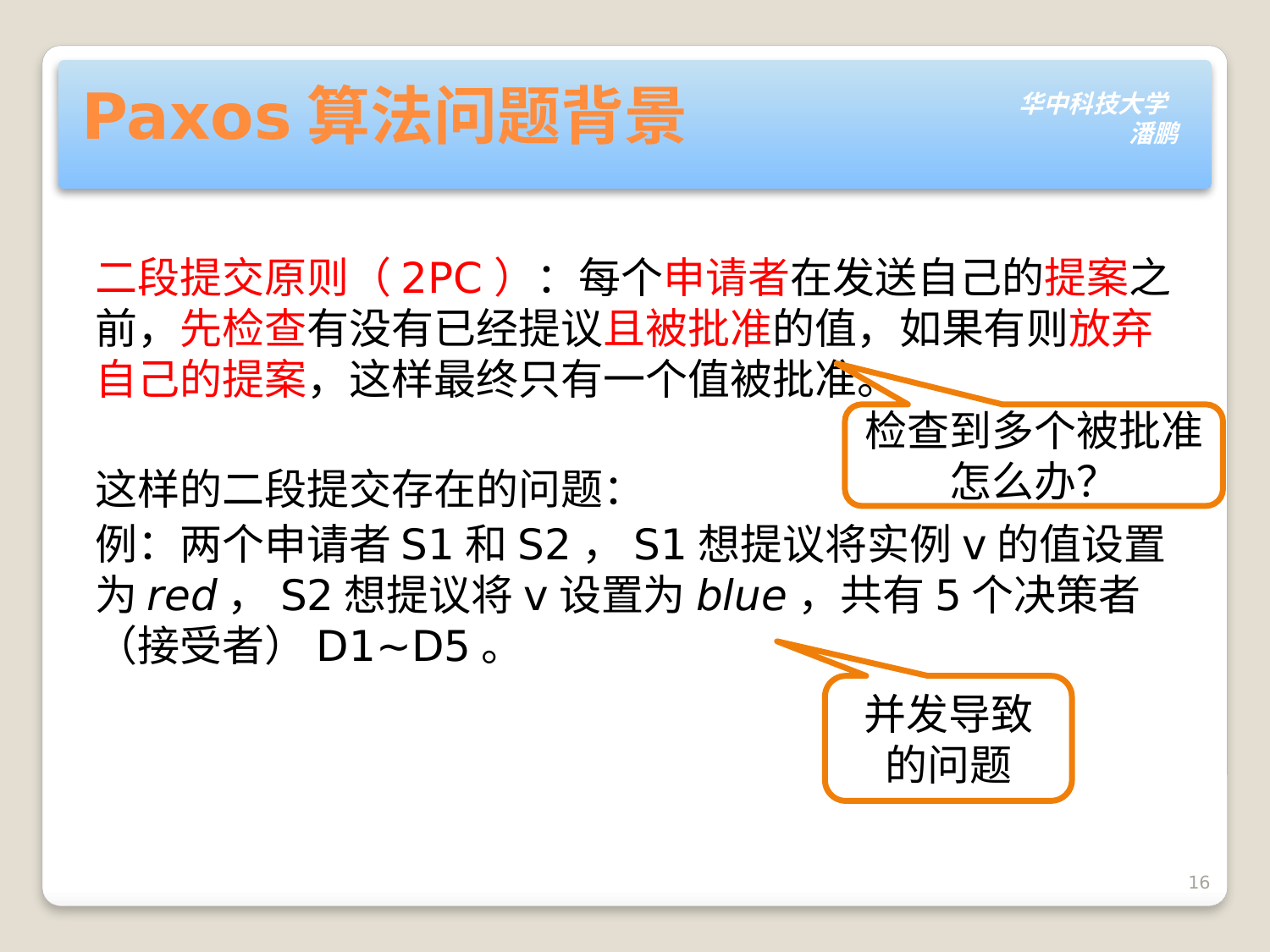

# Paxos算法问题背景
二段提交原则（2PC）：每个申请者在发送自己的提案之前，先检查有没有已经提议且被批准的值，如果有则放弃自己的提案，这样最终只有一个值被批准。

这样的二段提交存在的问题：
例：两个申请者S1和S2，S1想提议将实例v的值设置为red，S2想提议将v设置为blue，共有5个决策者（接受者）D1~D5。
检查到多个被批准
怎么办？
并发导致的问题
16